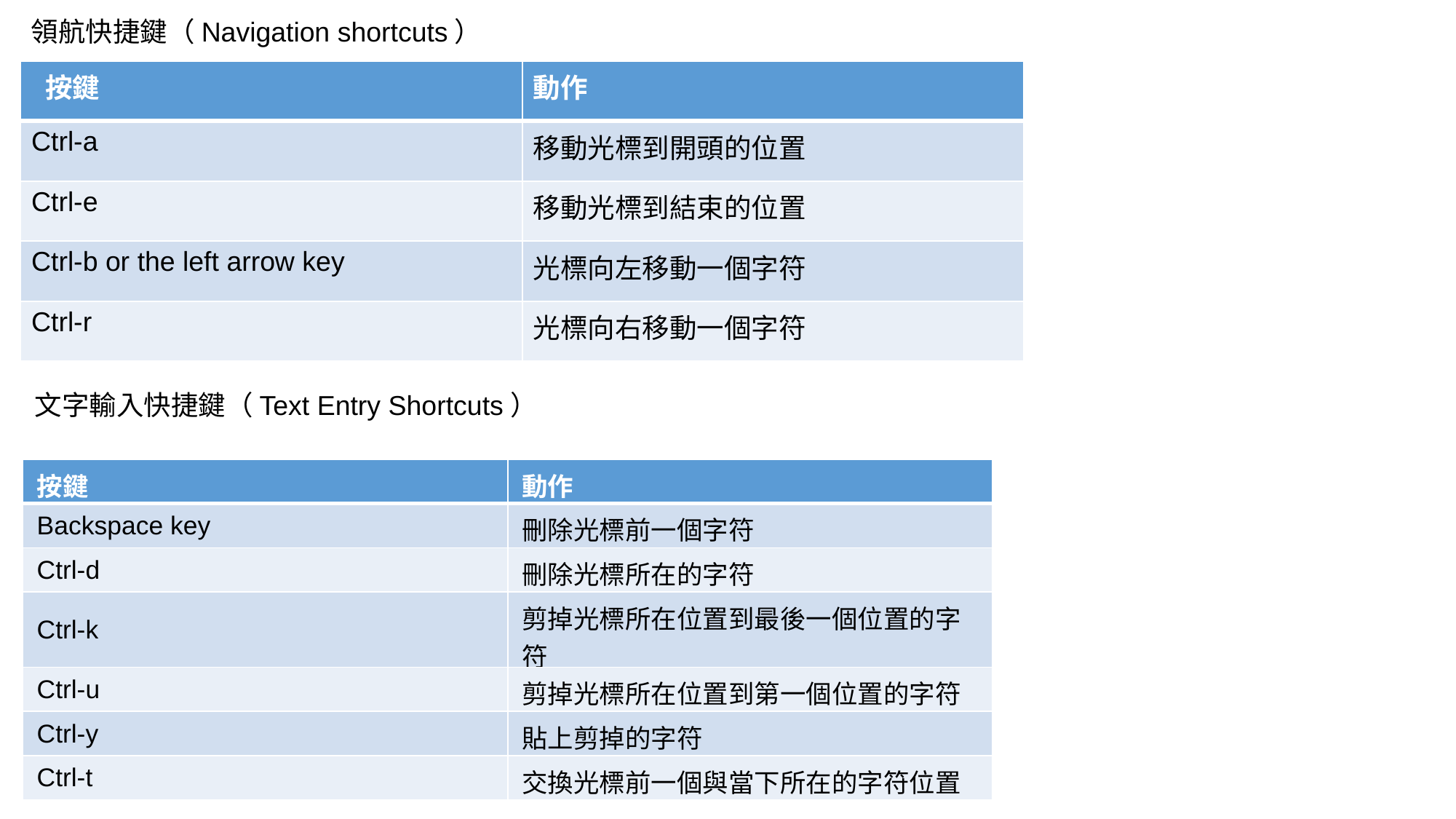

領航快捷鍵（Navigation shortcuts）

| 按鍵 | 動作 |
| --- | --- |
| Ctrl-a | 移動光標到開頭的位置 |
| Ctrl-e | 移動光標到結束的位置 |
| Ctrl-b or the left arrow key | 光標向左移動一個字符 |
| Ctrl-r | 光標向右移動一個字符 |
文字輸入快捷鍵（Text Entry Shortcuts）
| 按鍵 | 動作 |
| --- | --- |
| Backspace key | 刪除光標前一個字符 |
| Ctrl-d | 刪除光標所在的字符 |
| Ctrl-k | 剪掉光標所在位置到最後一個位置的字符 |
| Ctrl-u | 剪掉光標所在位置到第一個位置的字符 |
| Ctrl-y | 貼上剪掉的字符 |
| Ctrl-t | 交換光標前一個與當下所在的字符位置 |